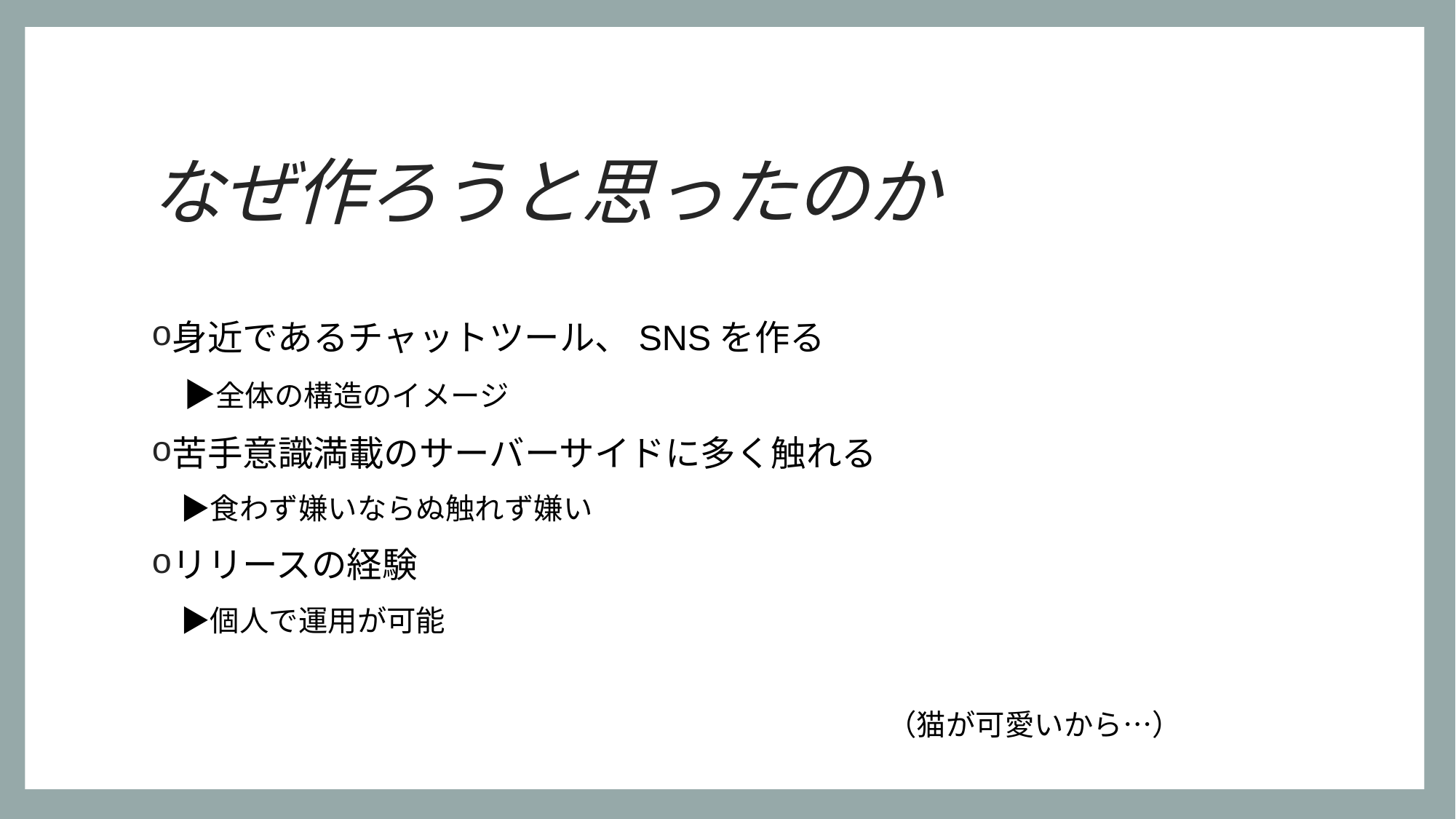

# なぜ作ろうと思ったのか
身近であるチャットツール、SNSを作る
　▶︎全体の構造のイメージ
苦手意識満載のサーバーサイドに多く触れる
　▶︎食わず嫌いならぬ触れず嫌い
リリースの経験
　▶︎個人で運用が可能

　　　　　　　　　　　　　　　　　　　　　　　　　（猫が可愛いから…）